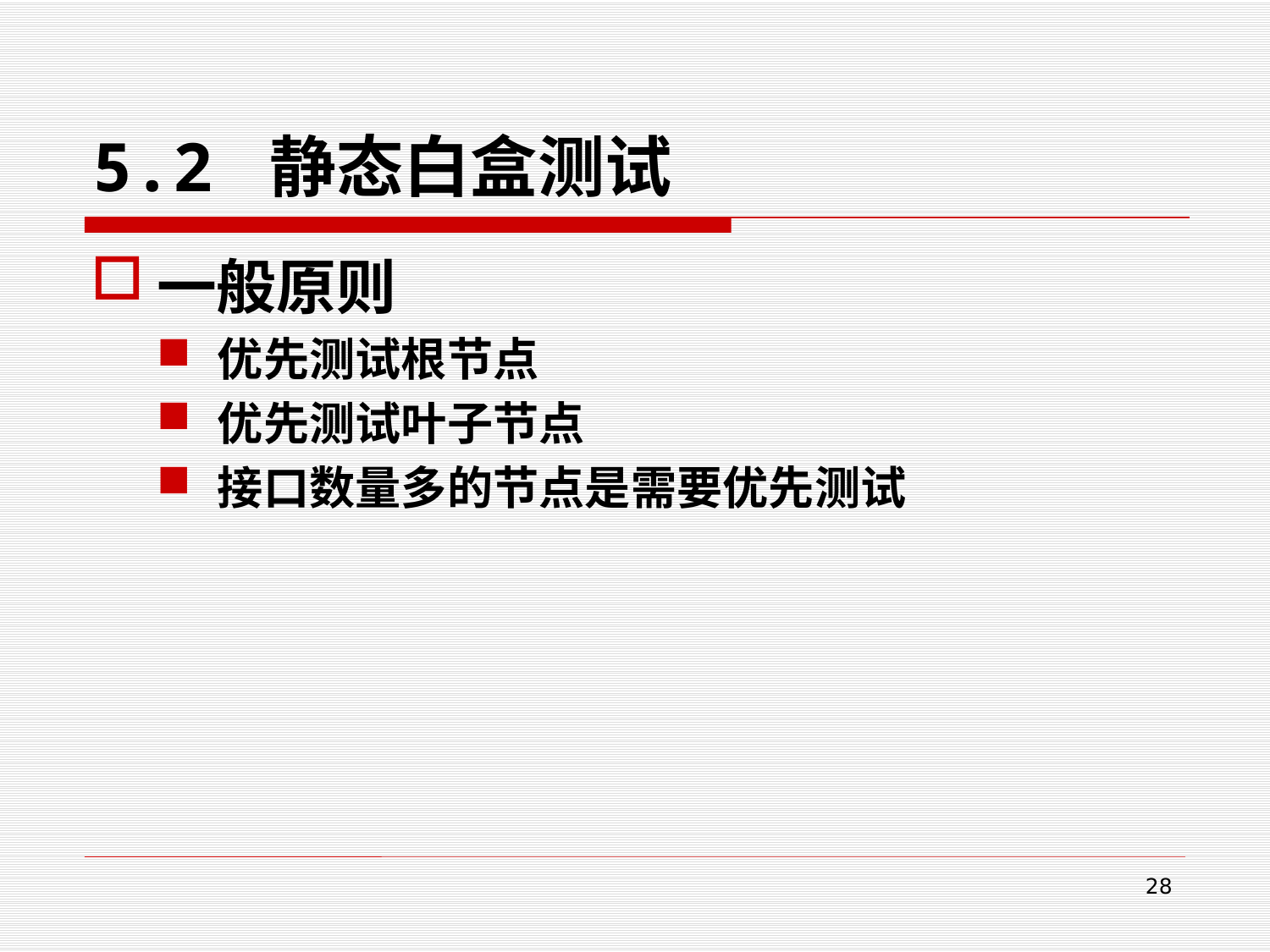

# 5.2 静态白盒测试
一般原则
优先测试根节点
优先测试叶子节点
接口数量多的节点是需要优先测试
28